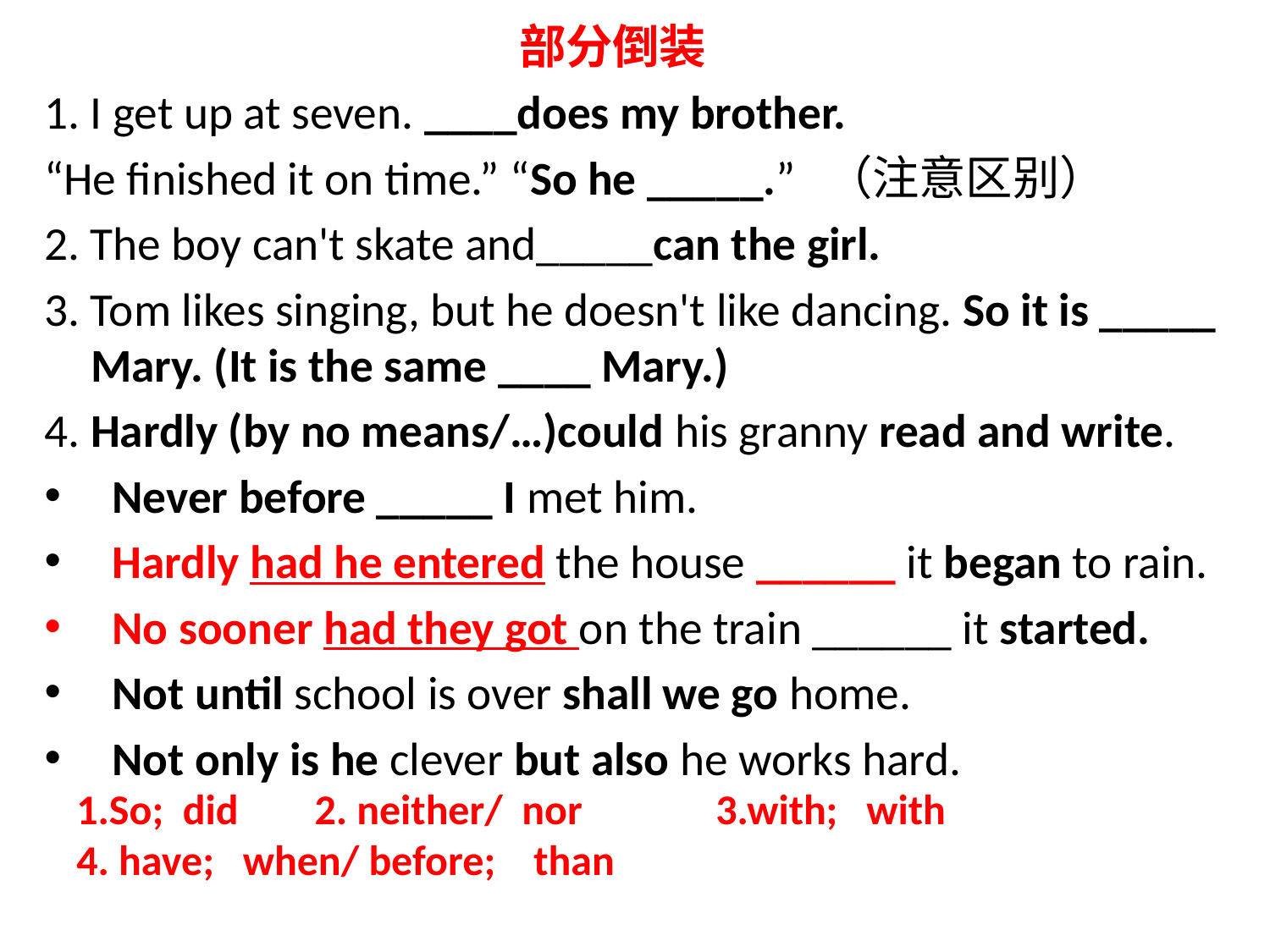

部分倒装
1. I get up at seven. ____does my brother.
“He finished it on time.” “So he _____.”  （注意区别）
2. The boy can't skate and_____can the girl.
3. Tom likes singing, but he doesn't like dancing. So it is _____ Mary. (It is the same ____ Mary.)
4. Hardly (by no means/…)could his granny read and write.
  Never before _____ I met him.
  Hardly had he entered the house ______ it began to rain.
  No sooner had they got on the train ______ it started.
  Not until school is over shall we go home.
  Not only is he clever but also he works hard.

1.So;  did        2. neither/  nor              3.with;   with
4. have;   when/ before;    than